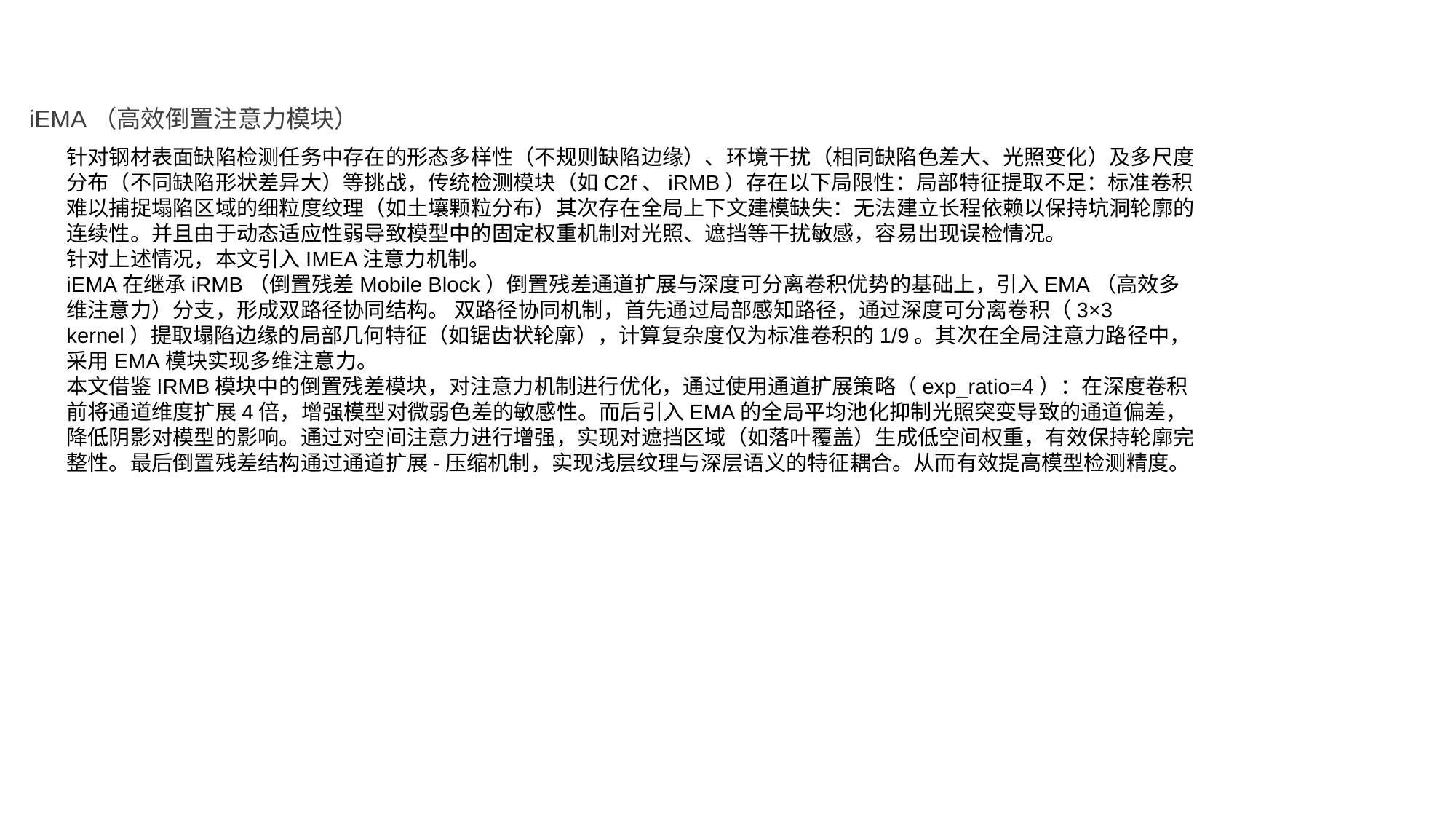

iEMA（高效倒置注意力模块）
针对钢材表面缺陷检测任务中存在的形态多样性（不规则缺陷边缘）、环境干扰（相同缺陷色差大、光照变化）及多尺度分布（不同缺陷形状差异大）等挑战，传统检测模块（如C2f、iRMB）存在以下局限性：局部特征提取不足：标准卷积难以捕捉塌陷区域的细粒度纹理（如土壤颗粒分布）其次存在全局上下文建模缺失：无法建立长程依赖以保持坑洞轮廓的连续性。并且由于动态适应性弱导致模型中的固定权重机制对光照、遮挡等干扰敏感，容易出现误检情况。
针对上述情况，本文引入IMEA注意力机制。
iEMA在继承iRMB（倒置残差Mobile Block）倒置残差通道扩展与深度可分离卷积优势的基础上，引入EMA（高效多维注意力）分支，形成双路径协同结构。 双路径协同机制，首先通过局部感知路径，通过深度可分离卷积（3×3 kernel）提取塌陷边缘的局部几何特征（如锯齿状轮廓），计算复杂度仅为标准卷积的1/9。其次在全局注意力路径中，采用EMA模块实现多维注意力。
本文借鉴IRMB模块中的倒置残差模块，对注意力机制进行优化，通过使用通道扩展策略（exp_ratio=4）：在深度卷积前将通道维度扩展4倍，增强模型对微弱色差的敏感性。而后引入EMA的全局平均池化抑制光照突变导致的通道偏差，降低阴影对模型的影响。通过对空间注意力进行增强，实现对遮挡区域（如落叶覆盖）生成低空间权重，有效保持轮廓完整性。最后倒置残差结构通过通道扩展-压缩机制，实现浅层纹理与深层语义的特征耦合。从而有效提高模型检测精度。